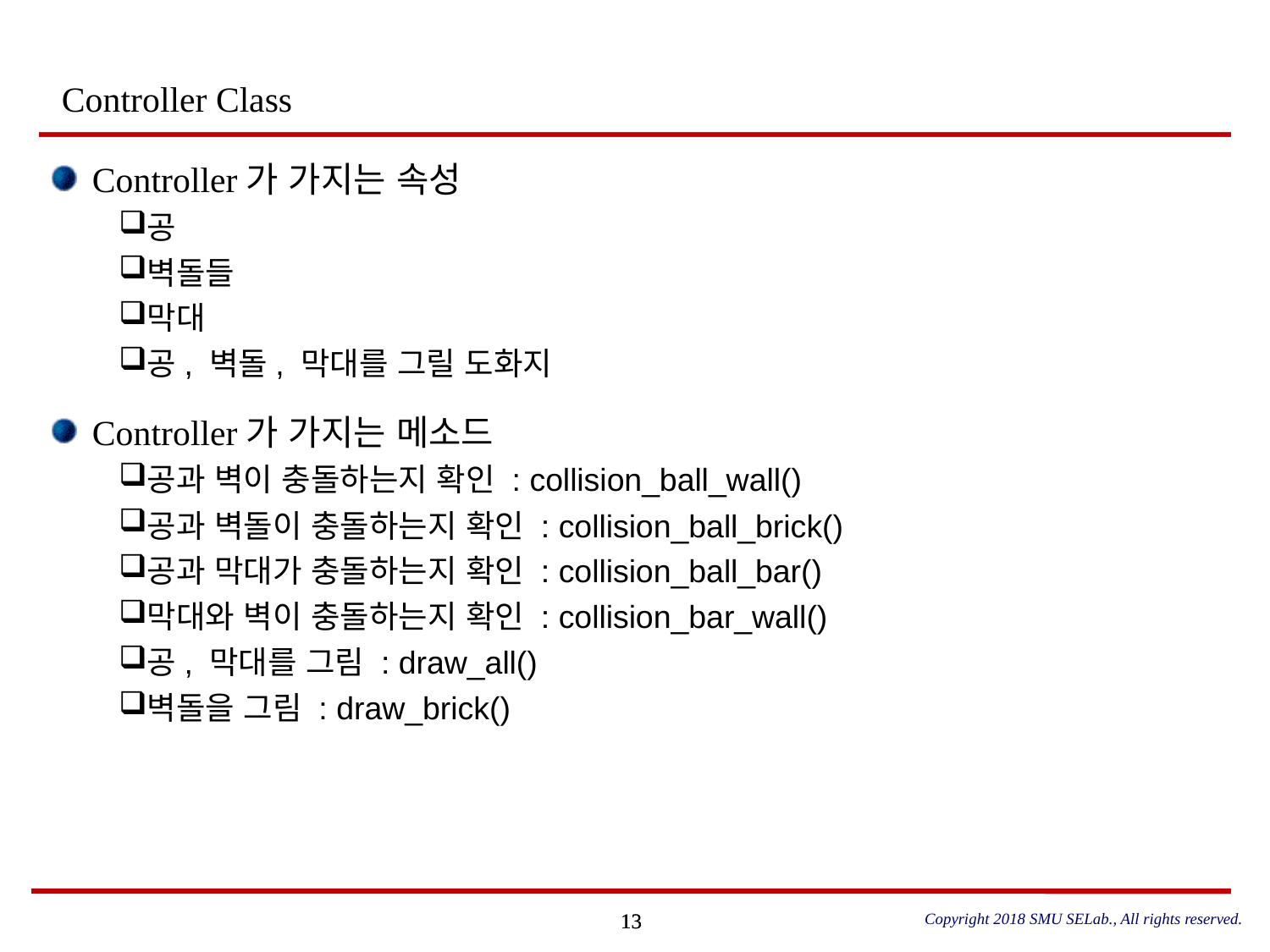

# Controller Class
Controller가 가지는 속성
공
벽돌들
막대
공, 벽돌, 막대를 그릴 도화지
Controller가 가지는 메소드
공과 벽이 충돌하는지 확인 : collision_ball_wall()
공과 벽돌이 충돌하는지 확인 : collision_ball_brick()
공과 막대가 충돌하는지 확인 : collision_ball_bar()
막대와 벽이 충돌하는지 확인 : collision_bar_wall()
공, 막대를 그림 : draw_all()
벽돌을 그림 : draw_brick()

Copyright 2018 SMU SELab., All rights reserved.